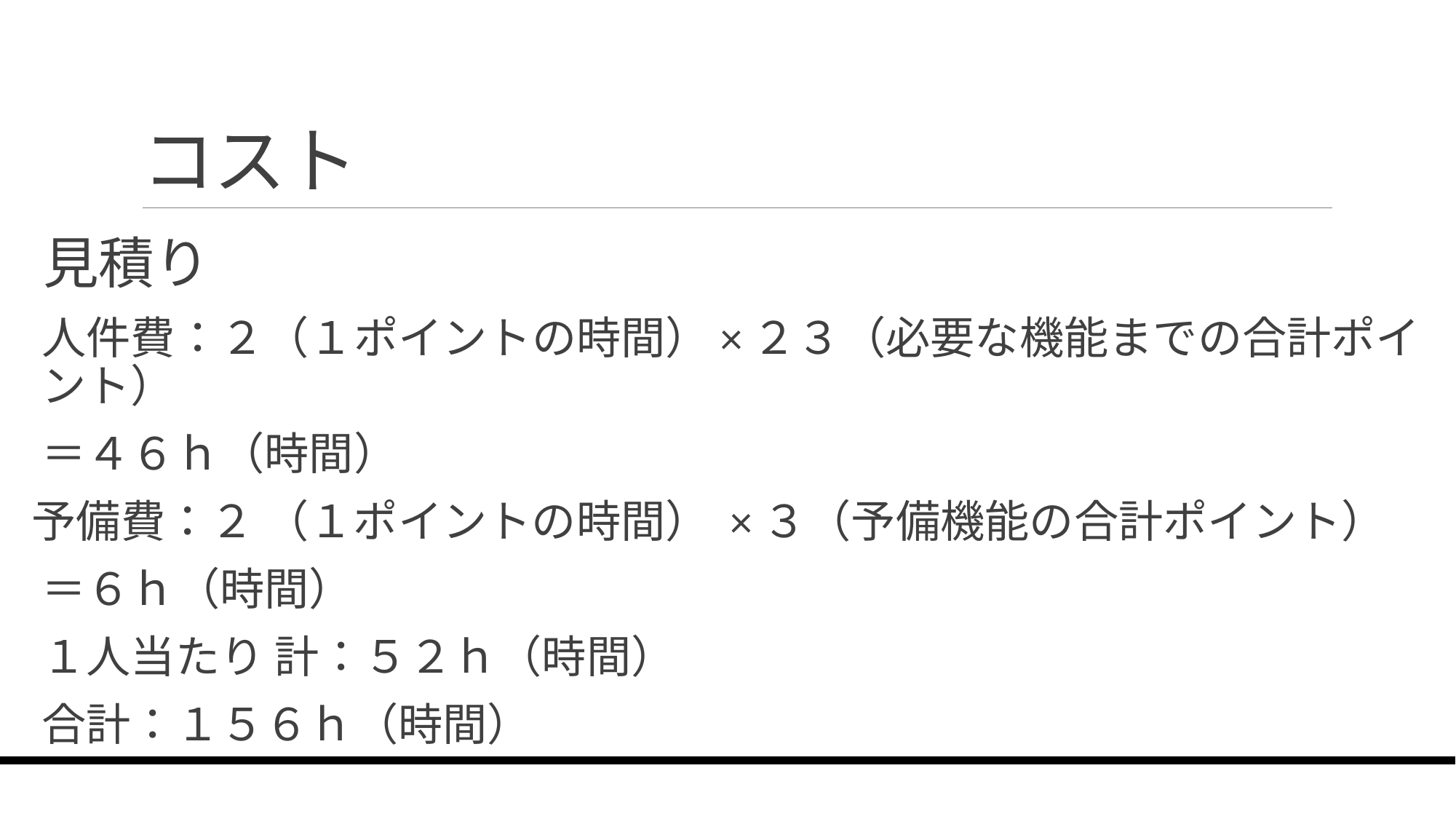

# コスト
見積り
人件費：２（１ポイントの時間）×２３（必要な機能までの合計ポイント）
＝４６ｈ（時間）
予備費：２ （１ポイントの時間） ×３（予備機能の合計ポイント）
＝６ｈ（時間）
１人当たり 計：５２ｈ（時間）
合計：１５６ｈ（時間）